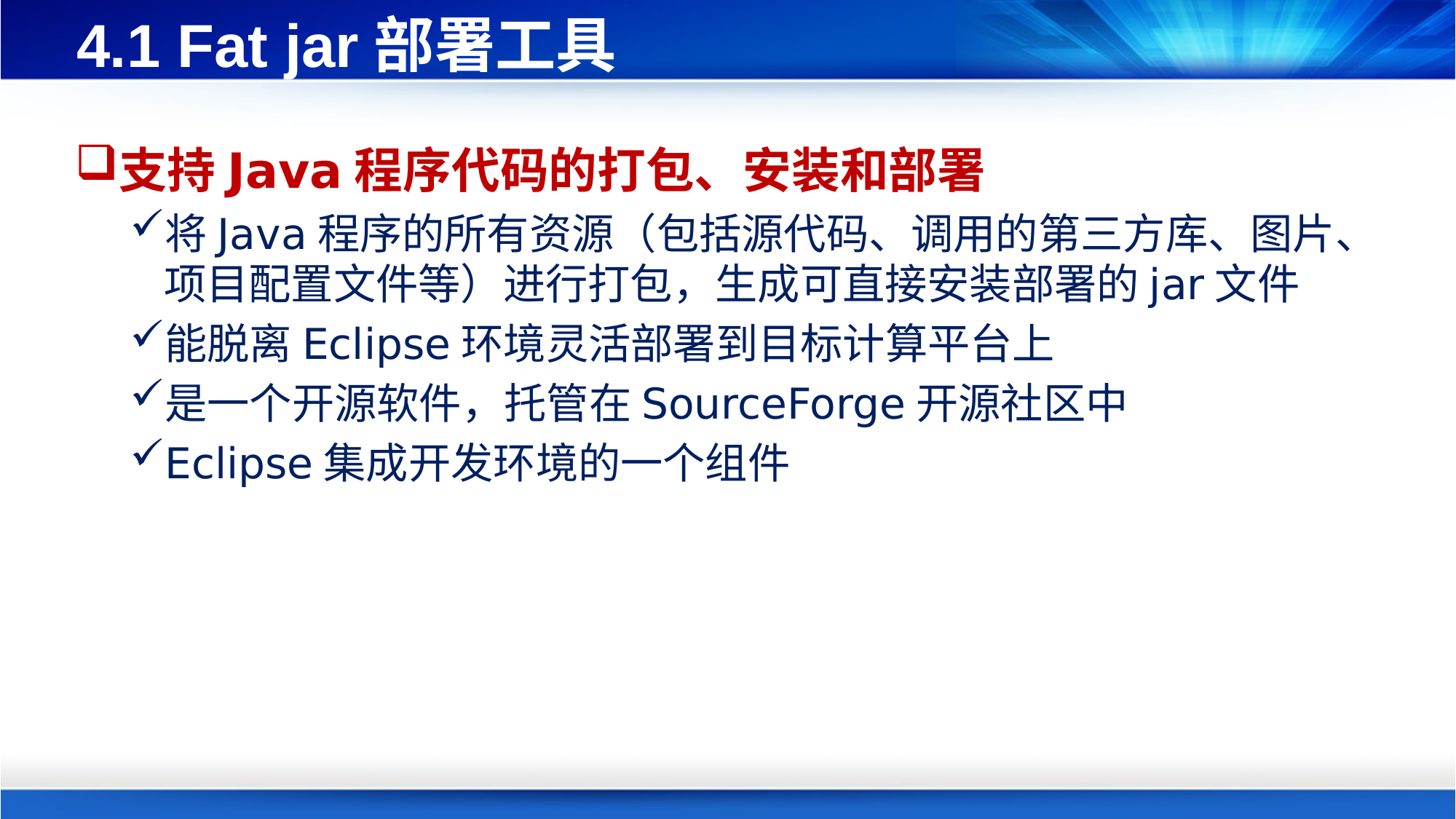

# 4.1 Fat jar部署工具
支持Java程序代码的打包、安装和部署
将Java程序的所有资源（包括源代码、调用的第三方库、图片、项目配置文件等）进行打包，生成可直接安装部署的jar文件
能脱离Eclipse环境灵活部署到目标计算平台上
是一个开源软件，托管在SourceForge开源社区中
Eclipse集成开发环境的一个组件